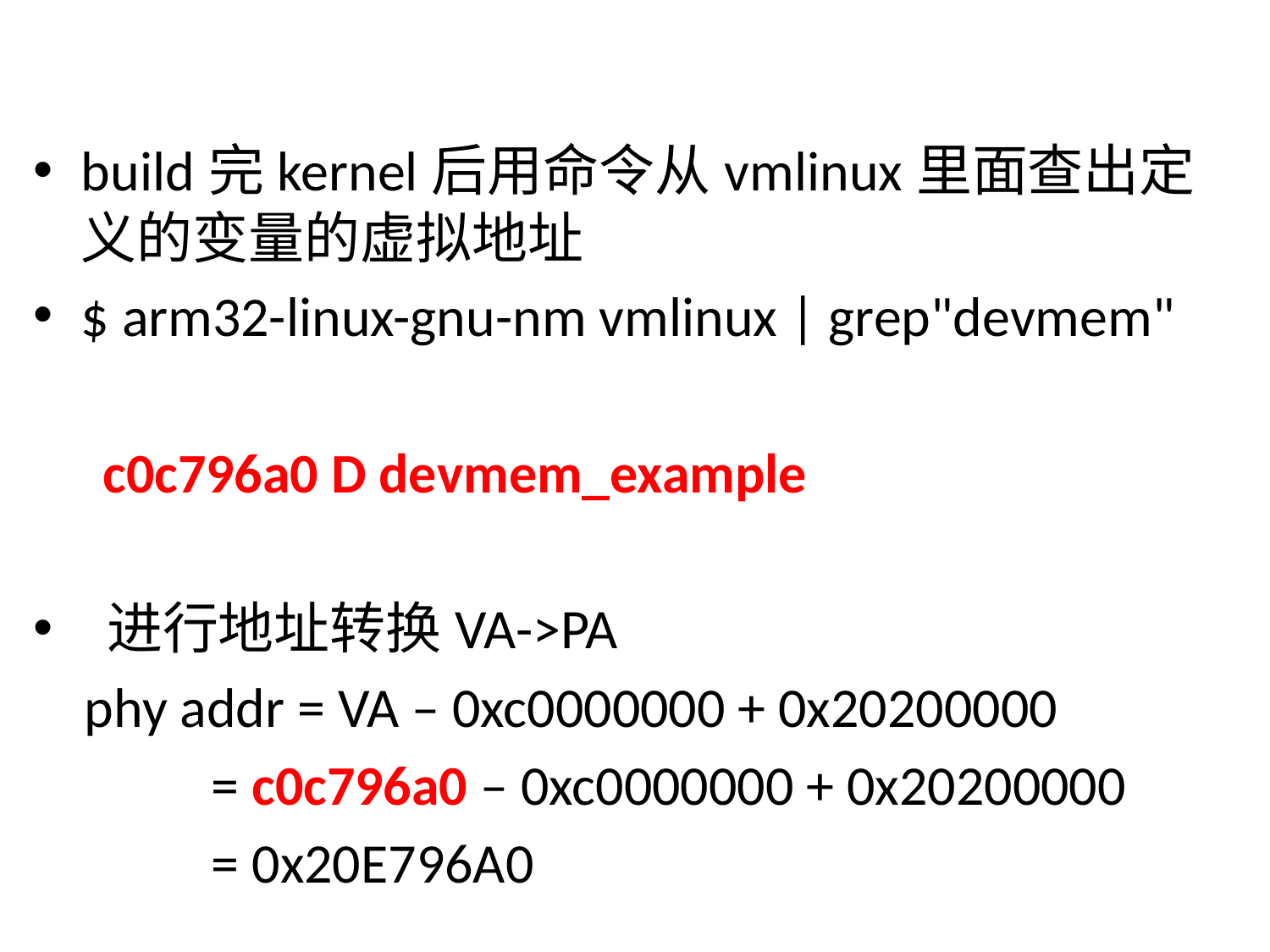

build完kernel后用命令从vmlinux里面查出定义的变量的虚拟地址
$ arm32-linux-gnu-nm vmlinux | grep"devmem"

　c0c796a0 D devmem_example

 进行地址转换VA->PA
    phy addr = VA – 0xc0000000 + 0x20200000
              = c0c796a0 – 0xc0000000 + 0x20200000
              = 0x20E796A0

Security Level: Confidential A
Copyright © 2012 MStar Semiconductor, Inc.  All rights reserved.
15